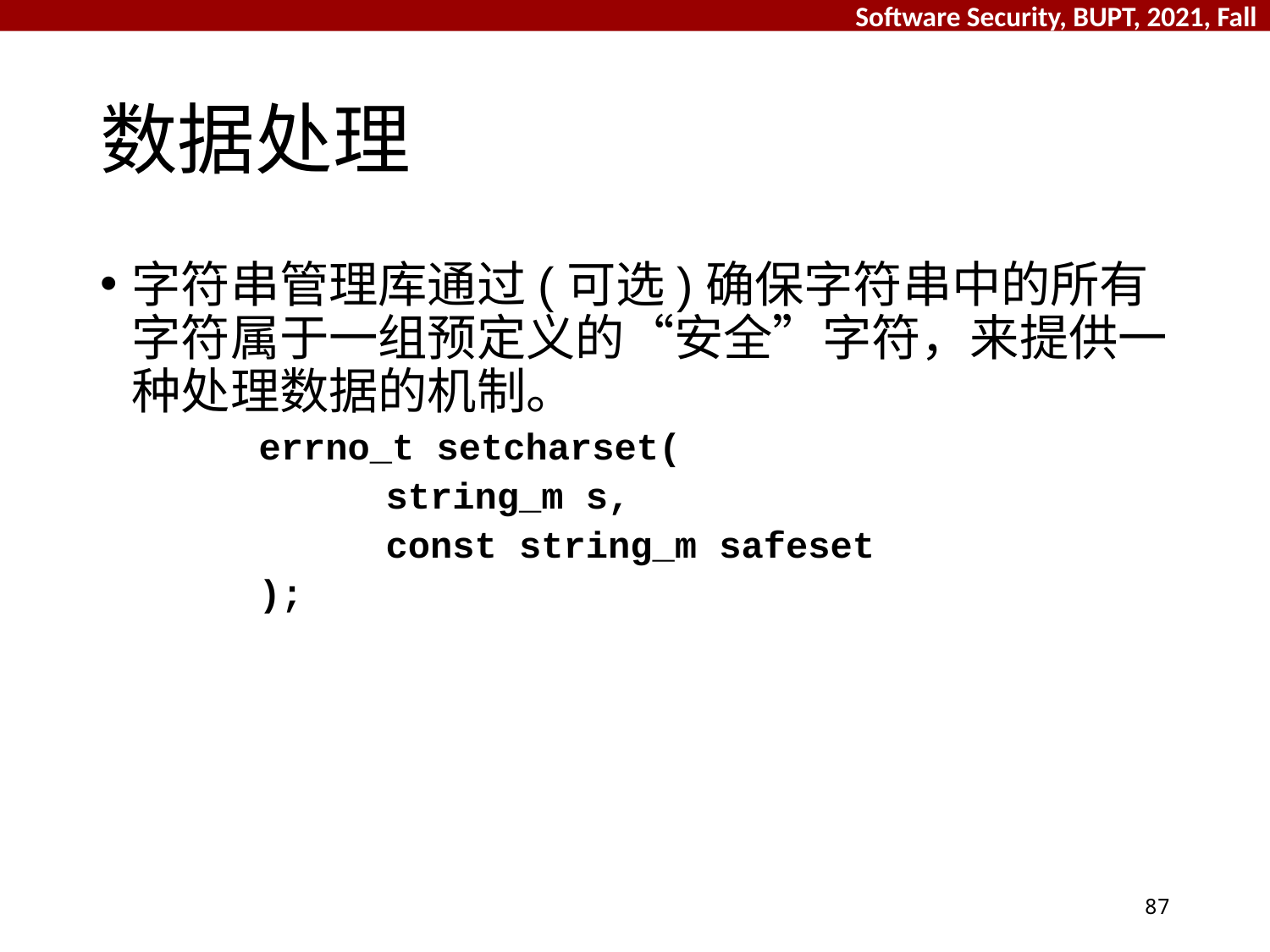

# 数据处理
字符串管理库通过(可选)确保字符串中的所有字符属于一组预定义的“安全”字符，来提供一种处理数据的机制。
	errno_t setcharset(
		string_m s,
		const string_m safeset
	);
87